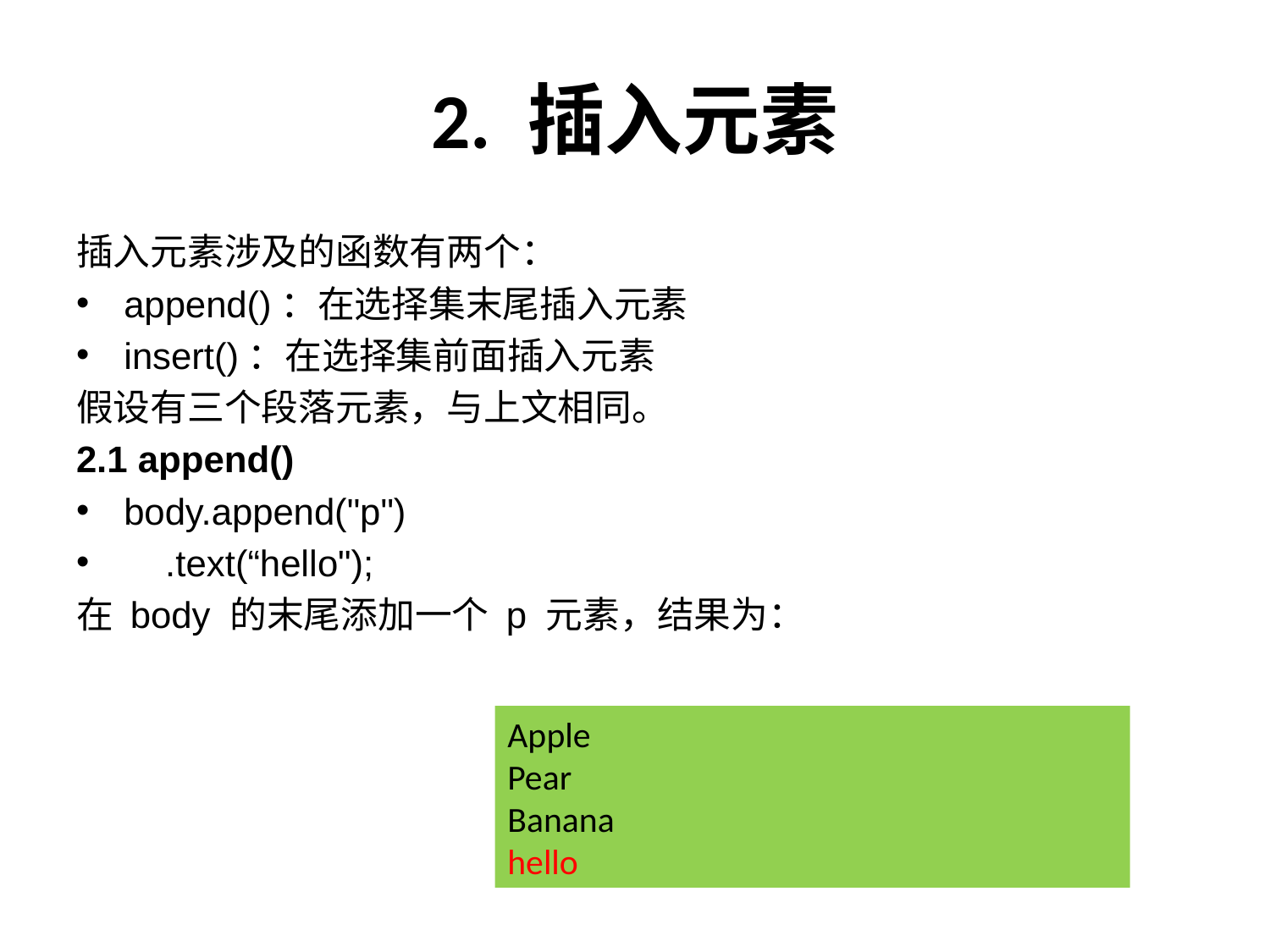

# 2. 插入元素
插入元素涉及的函数有两个：
append()：在选择集末尾插入元素
insert()：在选择集前面插入元素
假设有三个段落元素，与上文相同。
2.1 append()
body.append("p")
    .text(“hello");
在 body 的末尾添加一个 p 元素，结果为：

Apple
Pear
Banana
hello